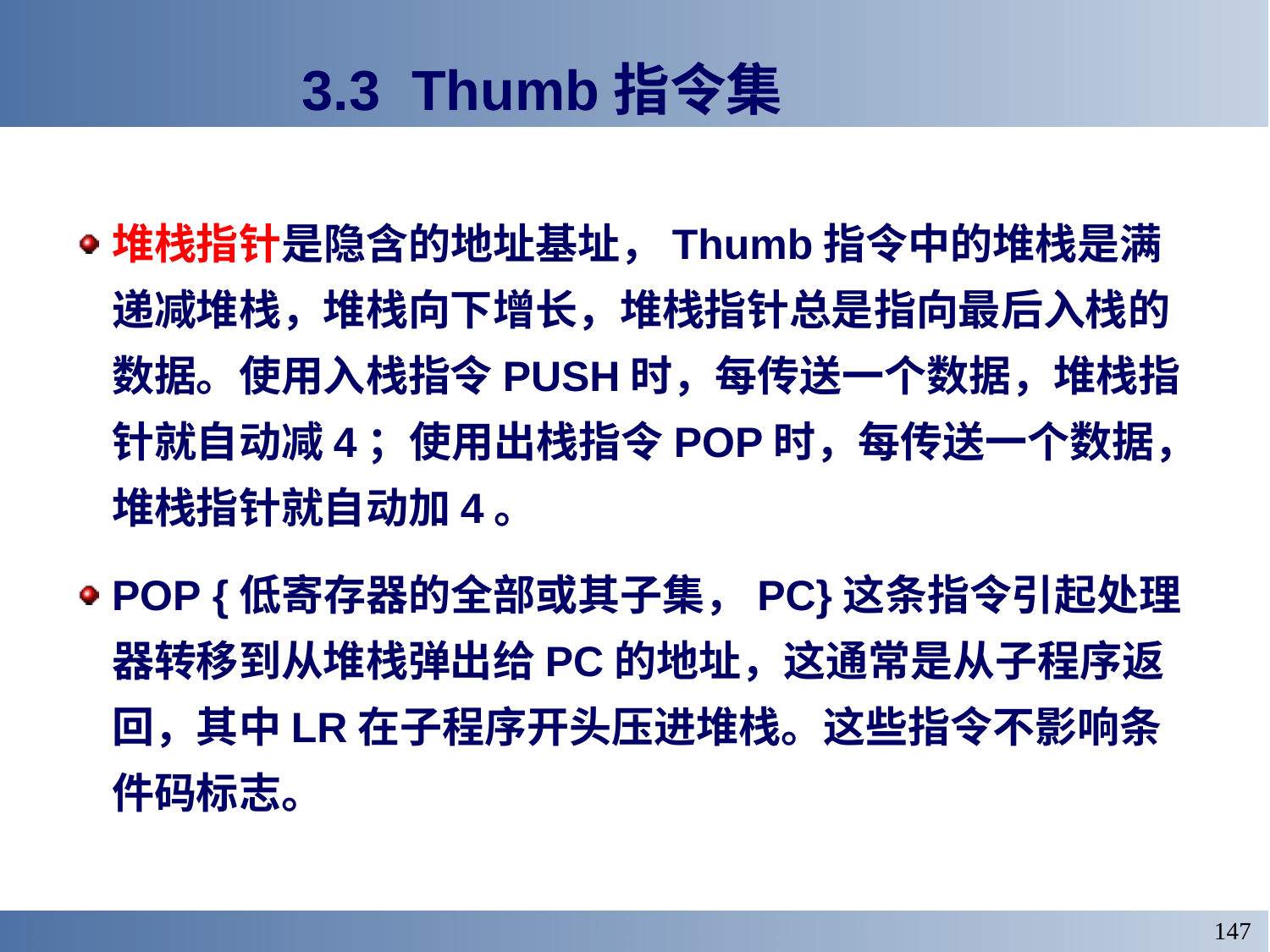

# 3.3  Thumb指令集
堆栈指针是隐含的地址基址，Thumb指令中的堆栈是满递减堆栈，堆栈向下增长，堆栈指针总是指向最后入栈的数据。使用入栈指令PUSH时，每传送一个数据，堆栈指针就自动减4；使用出栈指令POP时，每传送一个数据，堆栈指针就自动加4。
POP {低寄存器的全部或其子集，PC}这条指令引起处理器转移到从堆栈弹出给PC的地址，这通常是从子程序返回，其中LR在子程序开头压进堆栈。这些指令不影响条件码标志。